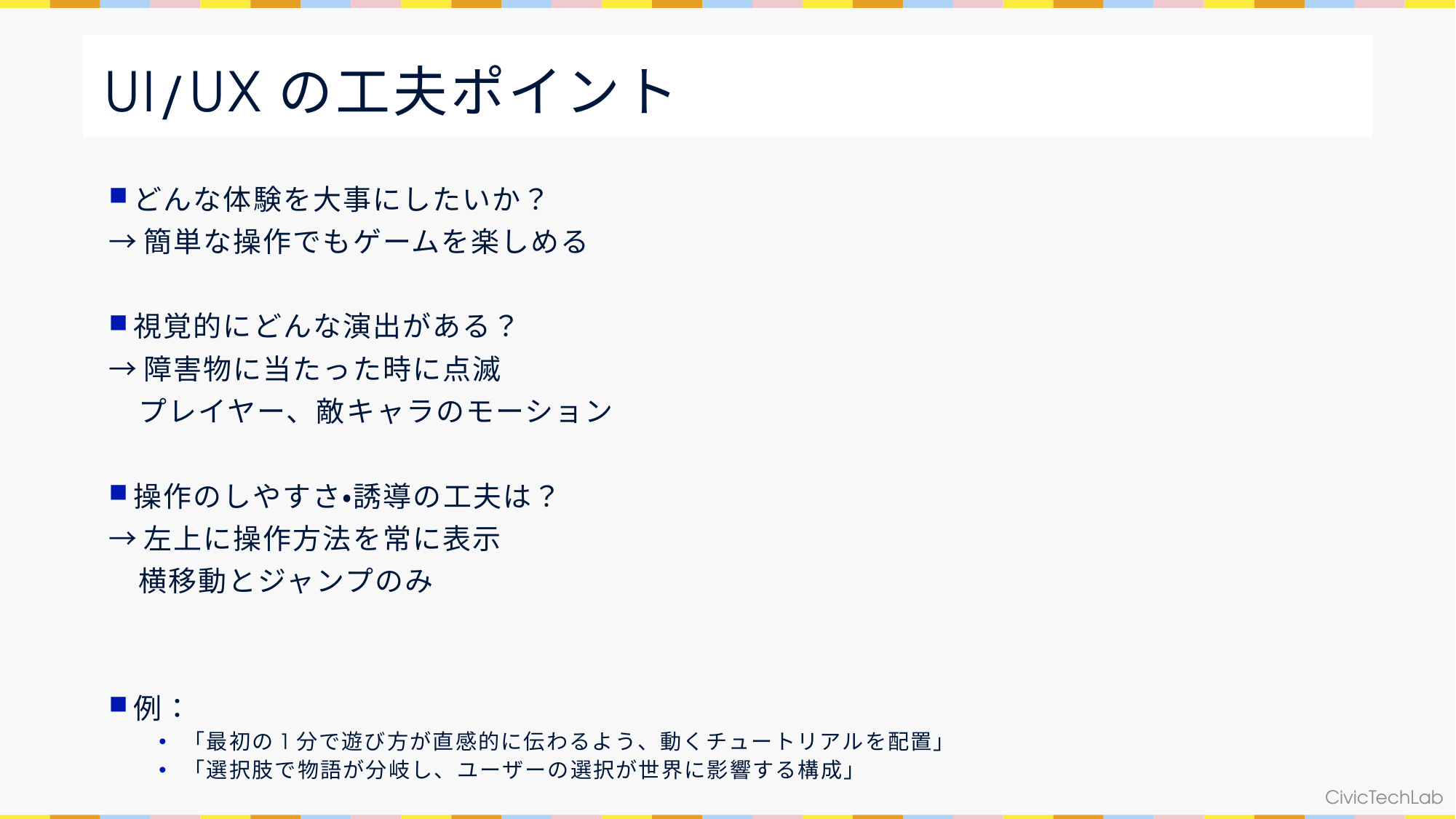

# UI/UXの工夫ポイント
どんな体験を大事にしたいか？
→簡単な操作でもゲームを楽しめる

視覚的にどんな演出がある？
→障害物に当たった時に点滅
　プレイヤー、敵キャラのモーション

操作のしやすさ・誘導の工夫は？
→左上に操作方法を常に表示
　横移動とジャンプのみ

例：
「最初の1分で遊び方が直感的に伝わるよう、動くチュートリアルを配置」
「選択肢で物語が分岐し、ユーザーの選択が世界に影響する構成」